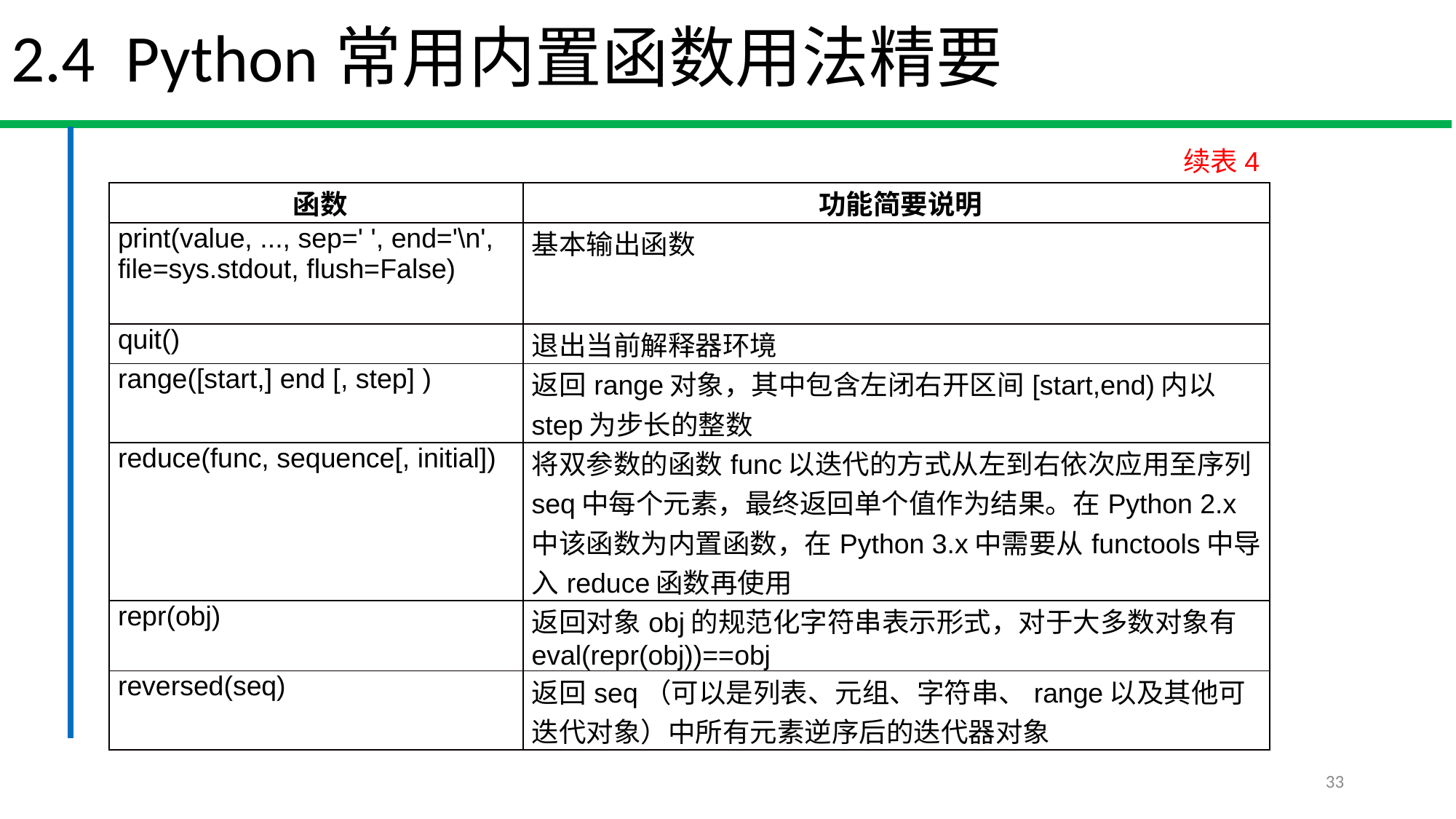

2.4  Python常用内置函数用法精要
续表4
| 函数 | 功能简要说明 |
| --- | --- |
| print(value, ..., sep=' ', end='\n', file=sys.stdout, flush=False) | 基本输出函数 |
| quit() | 退出当前解释器环境 |
| range([start,] end [, step] ) | 返回range对象，其中包含左闭右开区间[start,end)内以step为步长的整数 |
| reduce(func, sequence[, initial]) | 将双参数的函数func以迭代的方式从左到右依次应用至序列seq中每个元素，最终返回单个值作为结果。在Python 2.x中该函数为内置函数，在Python 3.x中需要从functools中导入reduce函数再使用 |
| repr(obj) | 返回对象obj的规范化字符串表示形式，对于大多数对象有eval(repr(obj))==obj |
| reversed(seq) | 返回seq（可以是列表、元组、字符串、range以及其他可迭代对象）中所有元素逆序后的迭代器对象 |
33